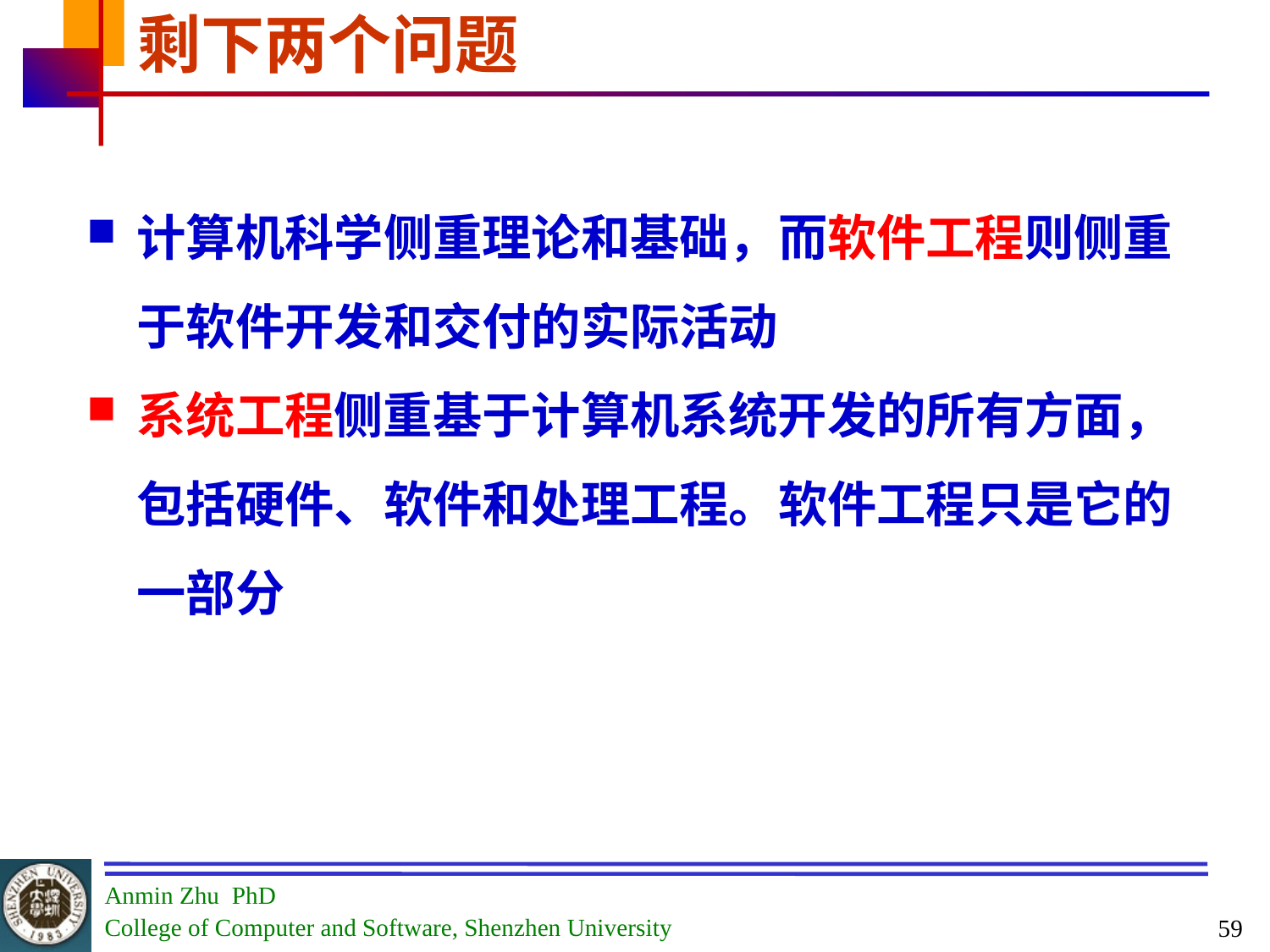

# 剩下两个问题
计算机科学侧重理论和基础，而软件工程则侧重于软件开发和交付的实际活动
系统工程侧重基于计算机系统开发的所有方面，包括硬件、软件和处理工程。软件工程只是它的一部分